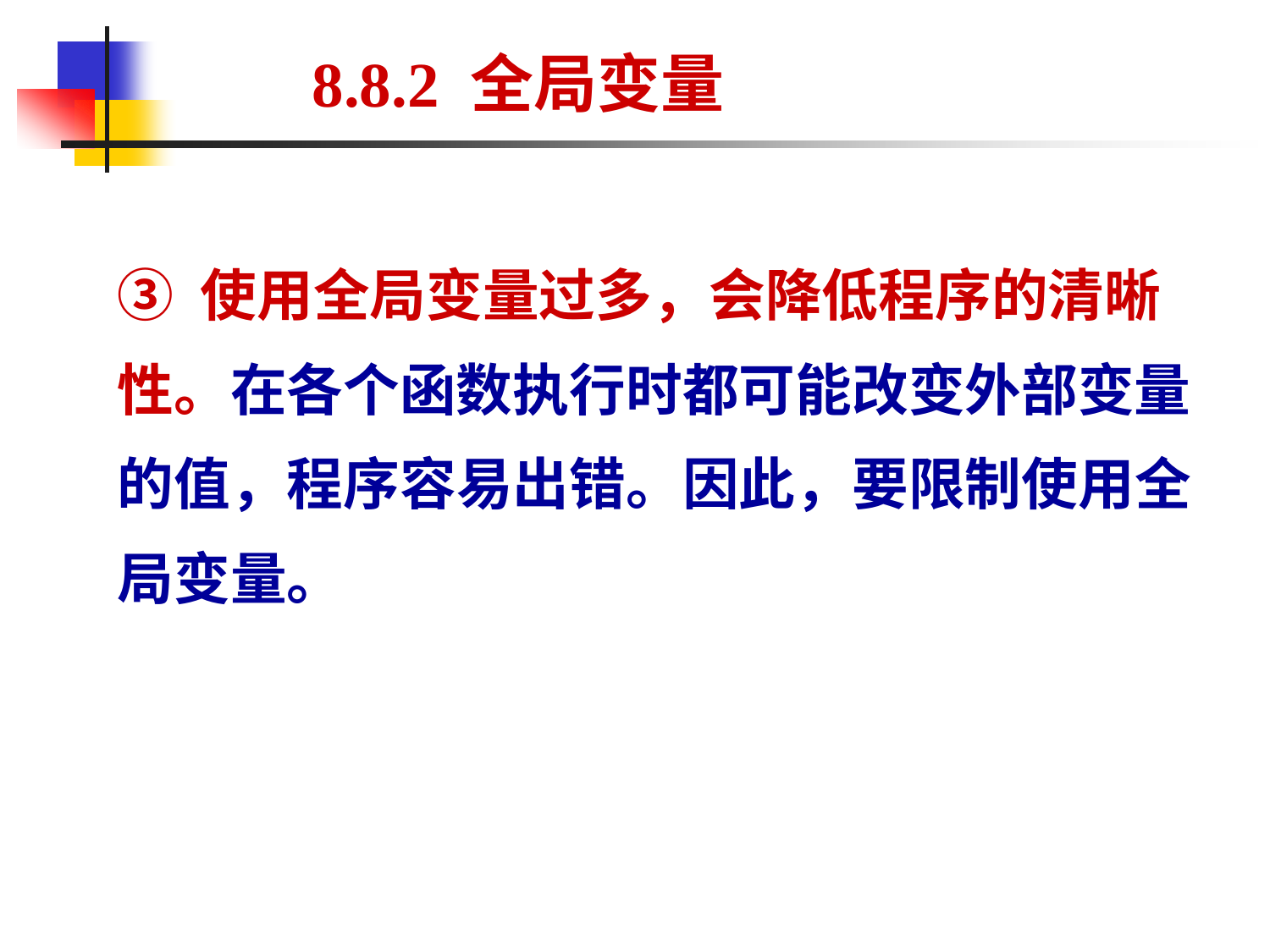

8.8.2 全局变量
③ 使用全局变量过多，会降低程序的清晰性。在各个函数执行时都可能改变外部变量的值，程序容易出错。因此，要限制使用全局变量。